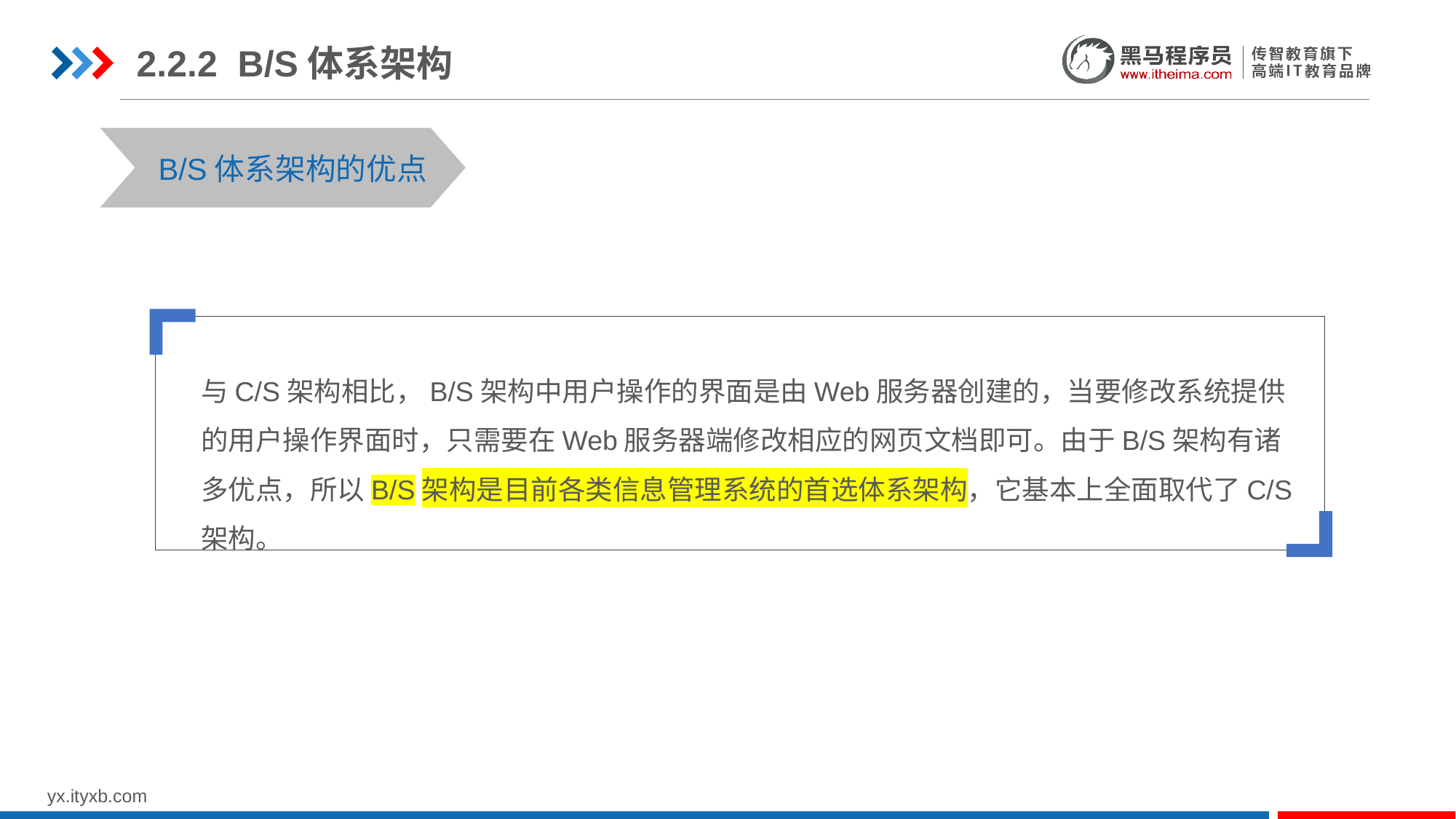

2.2.2  B/S体系架构

B/S体系架构的优点

与C/S架构相比，B/S架构中用户操作的界面是由Web服务器创建的，当要修改系统提供的用户操作界面时，只需要在Web服务器端修改相应的网页文档即可。由于B/S架构有诸多优点，所以B/S架构是目前各类信息管理系统的首选体系架构，它基本上全面取代了C/S架构。